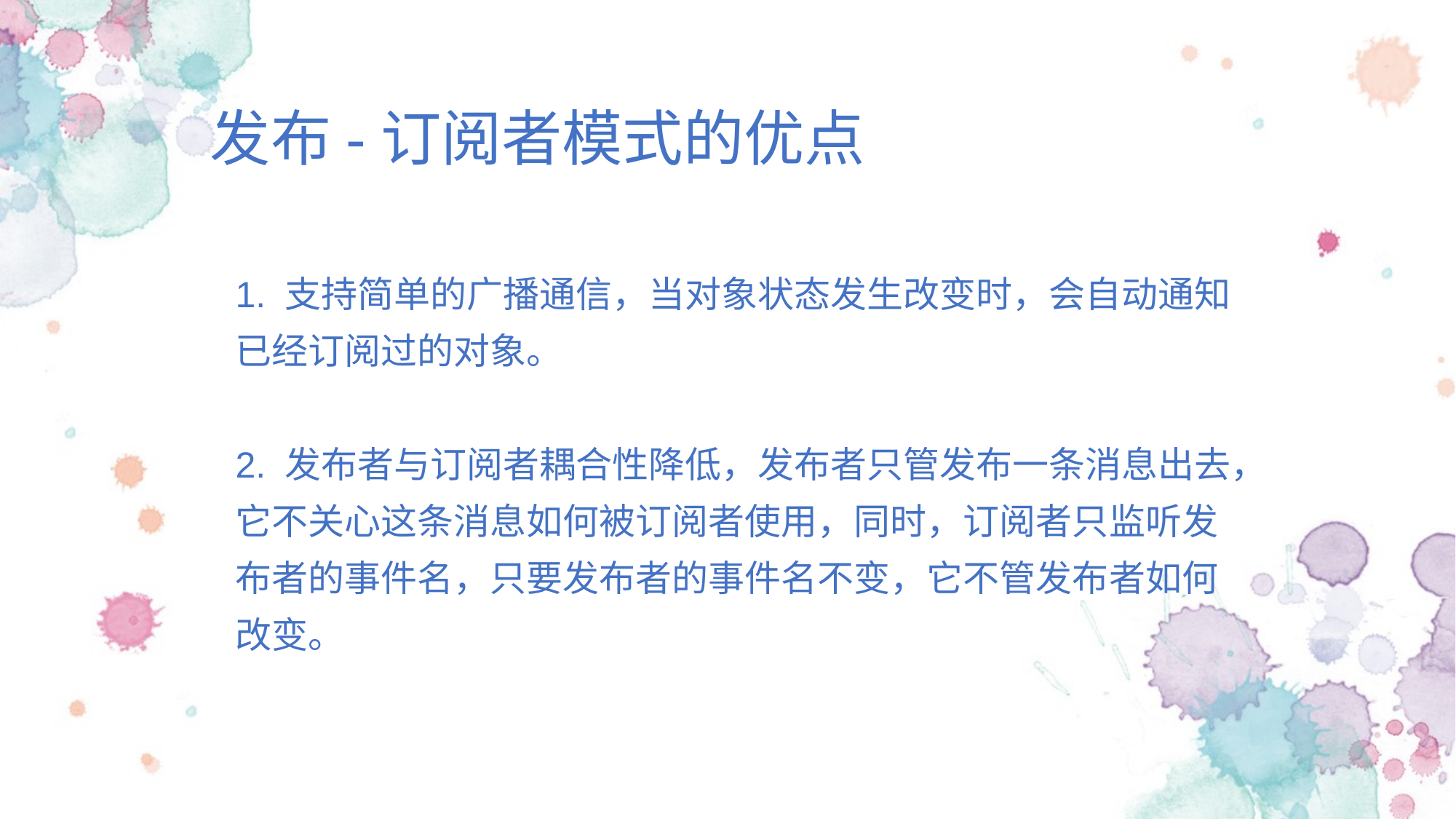

发布-订阅者模式的优点
1. 支持简单的广播通信，当对象状态发生改变时，会自动通知已经订阅过的对象。

2. 发布者与订阅者耦合性降低，发布者只管发布一条消息出去，它不关心这条消息如何被订阅者使用，同时，订阅者只监听发布者的事件名，只要发布者的事件名不变，它不管发布者如何改变。